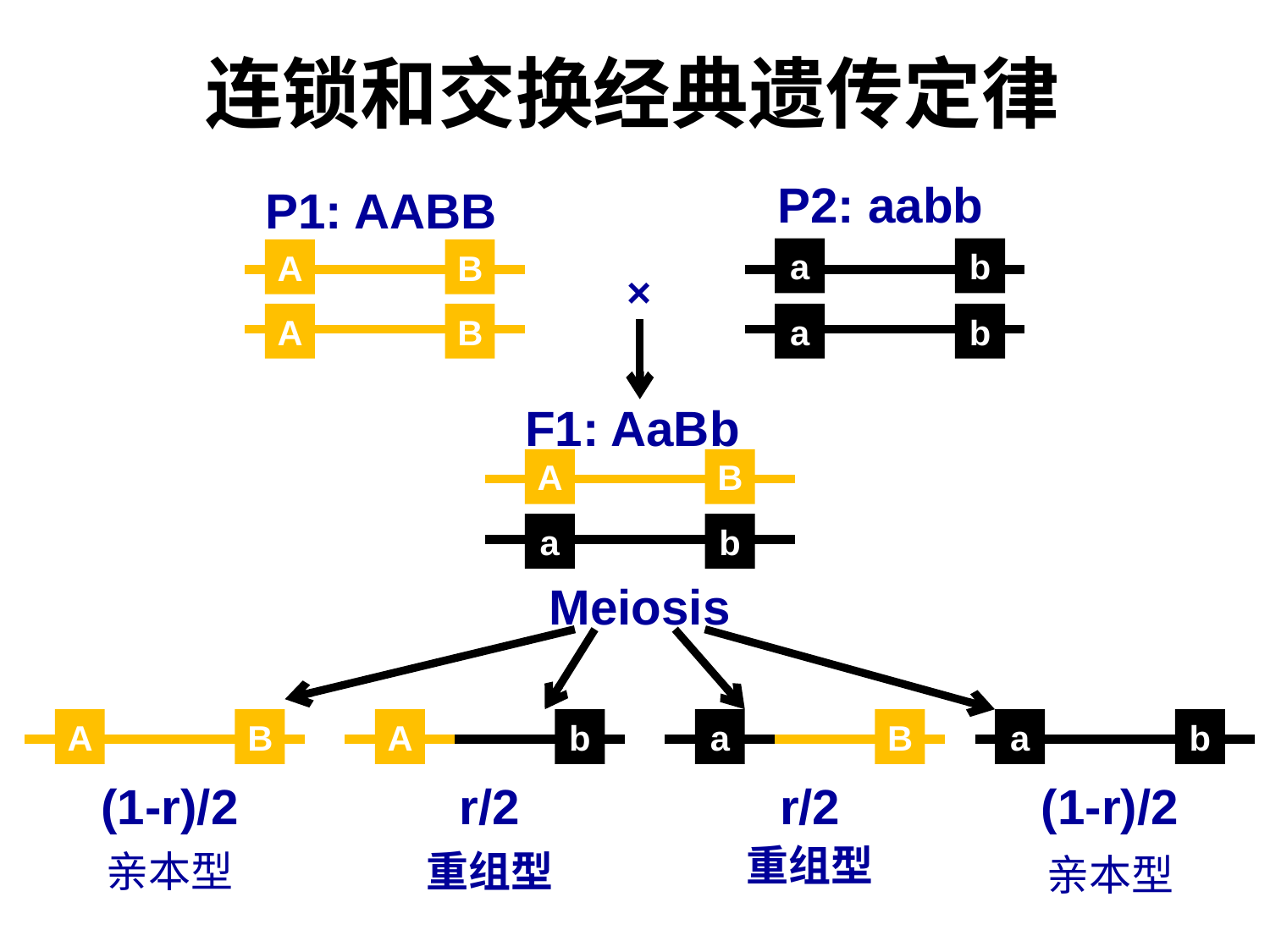

# 连锁和交换经典遗传定律
P2: aabb
P1: AABB
a
b
A
B
×
A
B
a
b
F1: AaBb
A
B
a
b
Meiosis
A
B
A
b
a
B
a
b
(1-r)/2
r/2
r/2
(1-r)/2
重组型
亲本型
重组型
亲本型